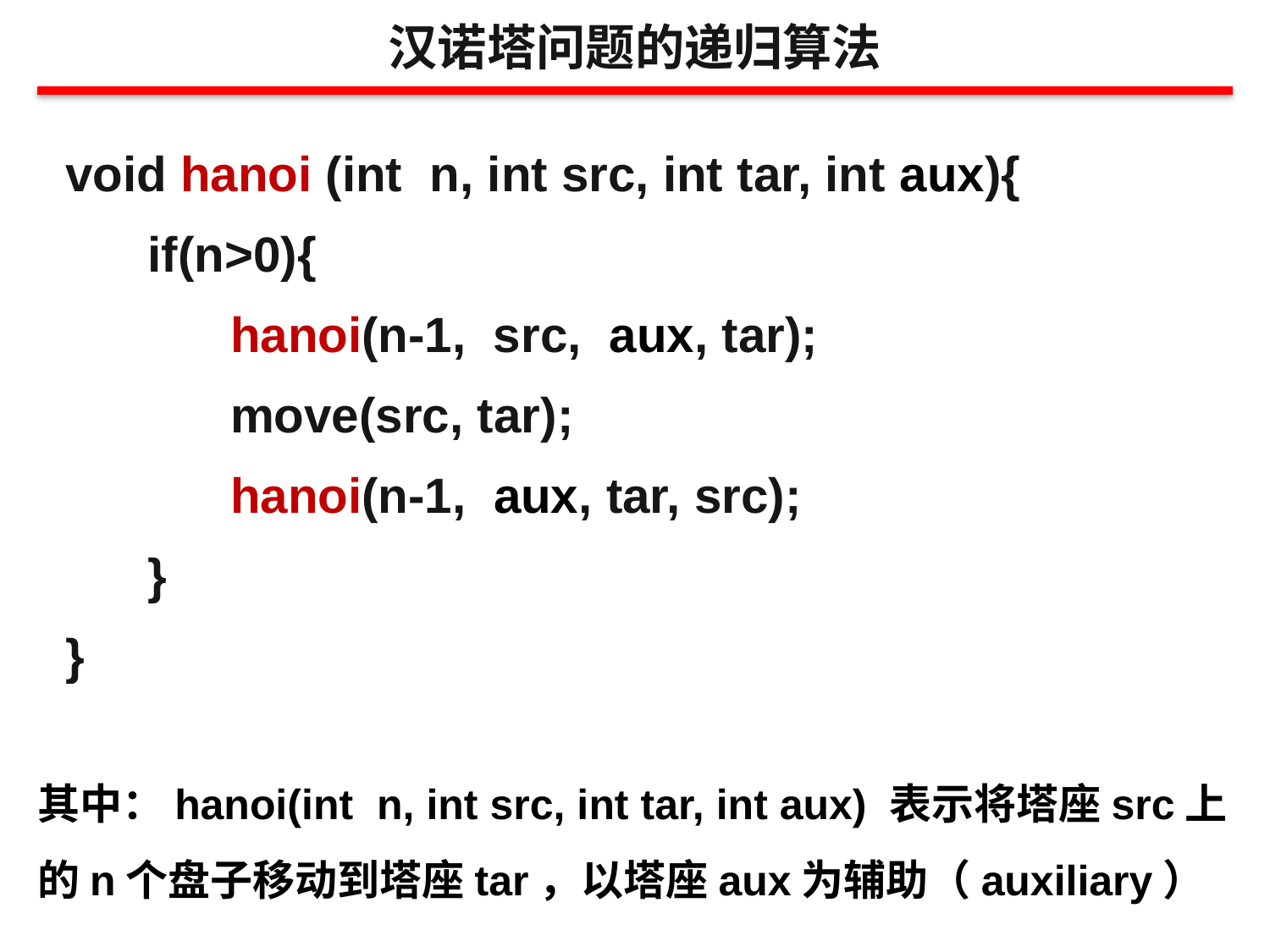

汉诺塔问题的递归算法
void hanoi (int  n, int src, int tar, int aux){
      if(n>0){
            hanoi(n-1,  src,  aux, tar);
            move(src, tar);
            hanoi(n-1,  aux, tar, src);
      }
}
其中：hanoi(int  n, int src, int tar, int aux) 表示将塔座src上的n个盘子移动到塔座tar，以塔座aux为辅助（auxiliary）